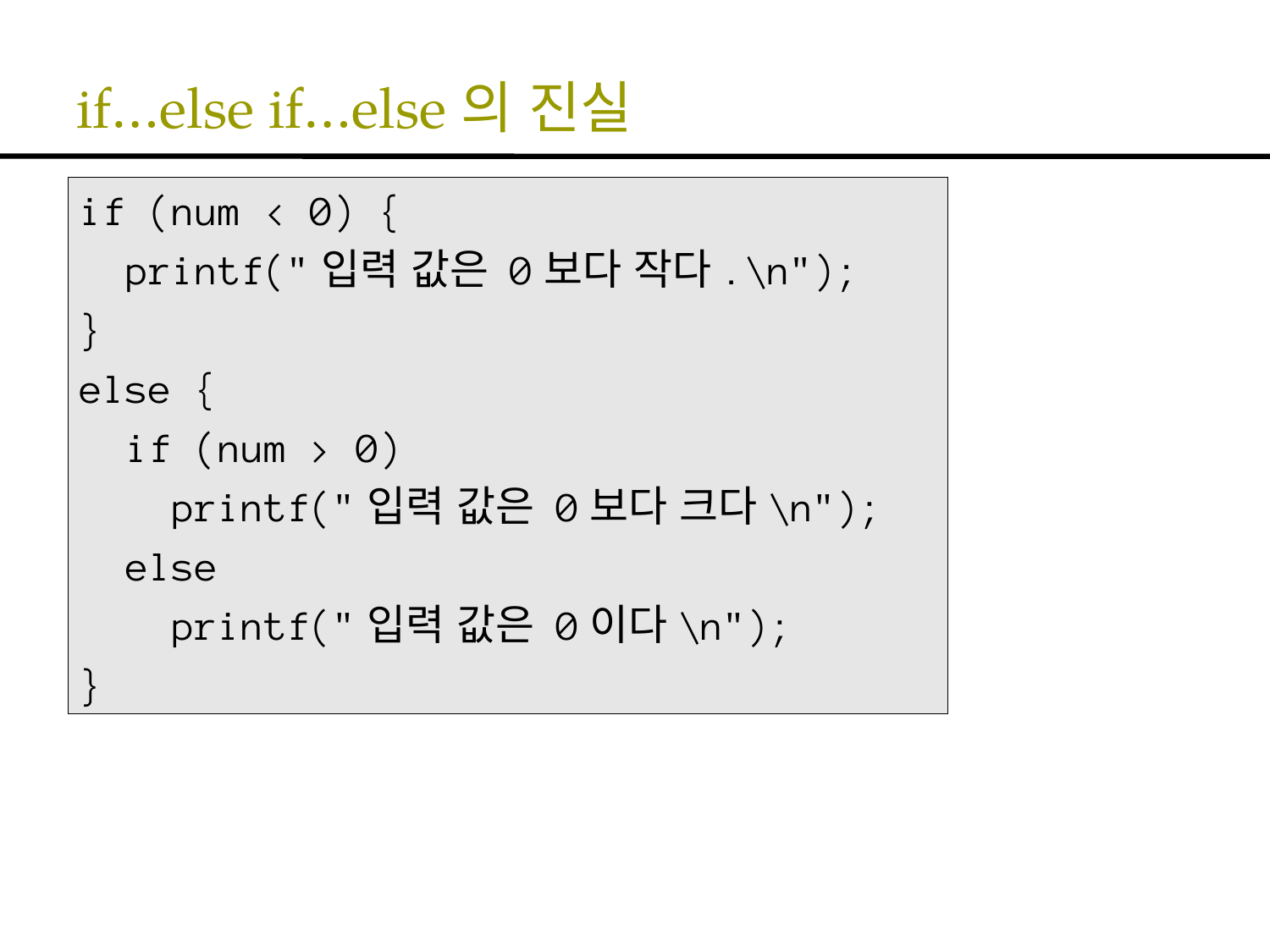

# if…else if…else의 진실

if (num < 0) {
  printf("입력 값은 0보다 작다.\n");
}
else {
  if (num > 0)
    printf("입력 값은 0보다 크다\n");
  else
    printf("입력 값은 0이다\n");
}